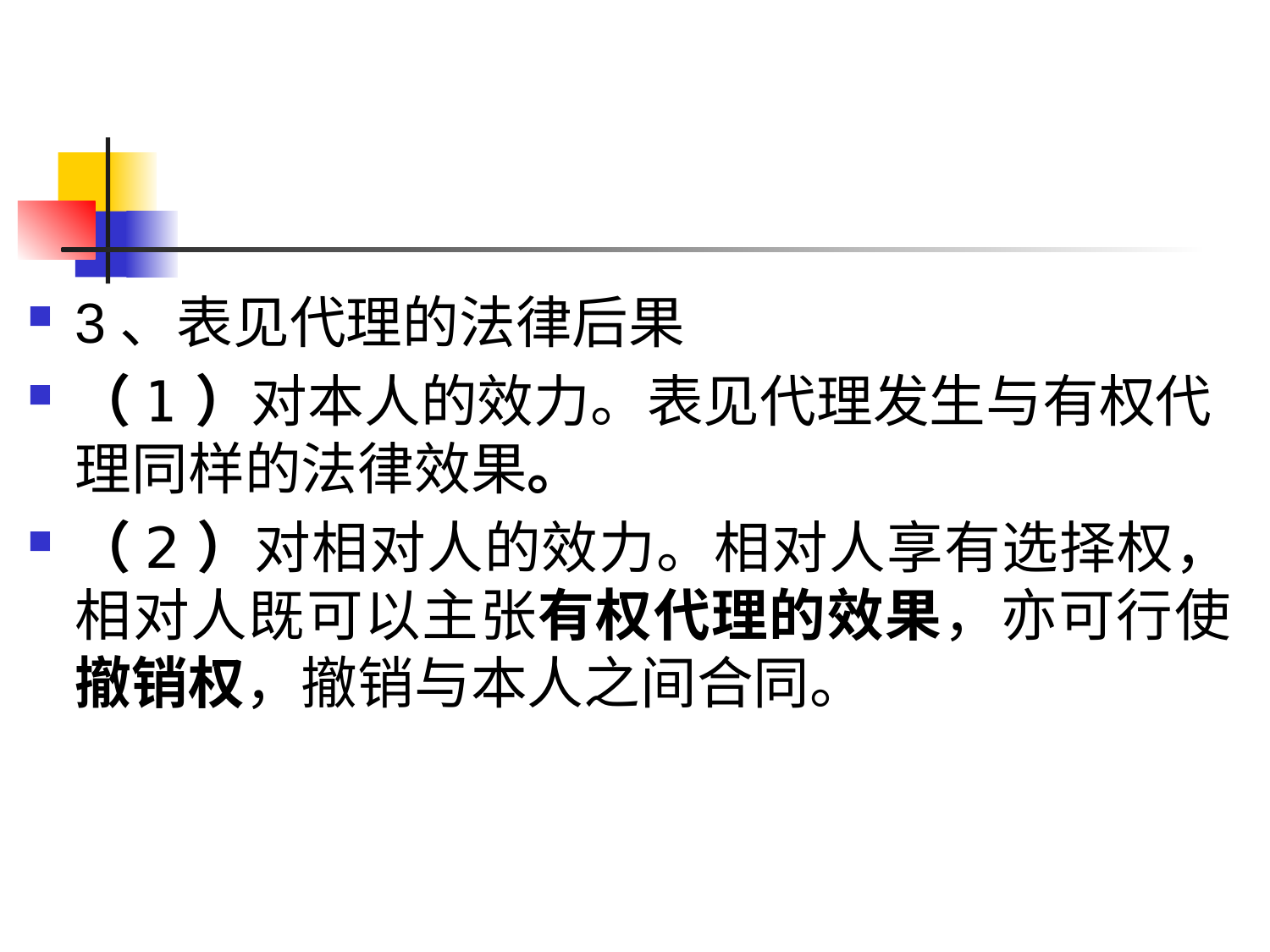

#
3、表见代理的法律后果
（1）对本人的效力。表见代理发生与有权代理同样的法律效果。
（2）对相对人的效力。相对人享有选择权，相对人既可以主张有权代理的效果，亦可行使撤销权，撤销与本人之间合同。